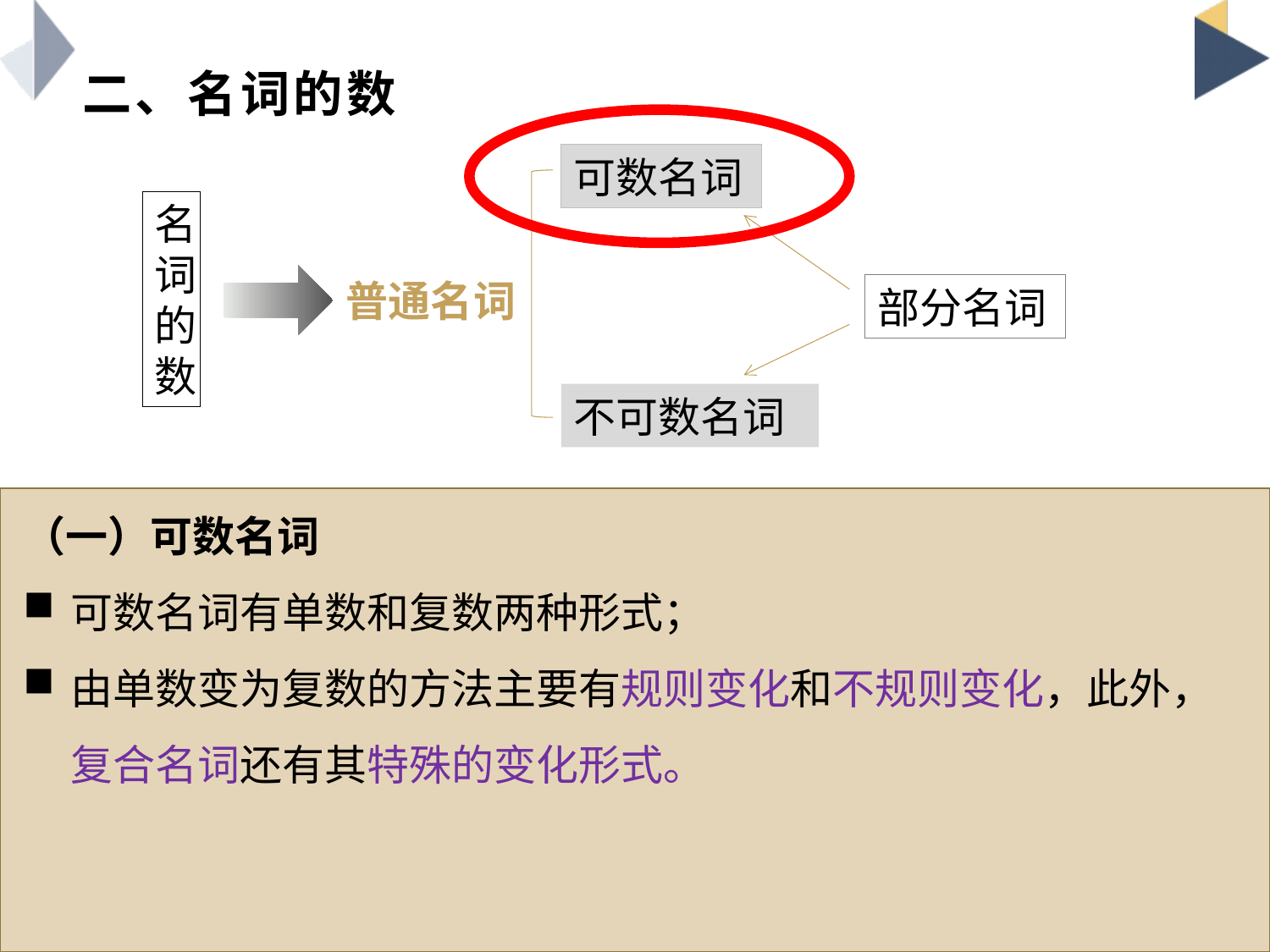

# 二、名词的数

可数名词

名词的数

普通名词
部分名词
不可数名词

（一）可数名词
可数名词有单数和复数两种形式；
由单数变为复数的方法主要有规则变化和不规则变化，此外，复合名词还有其特殊的变化形式。